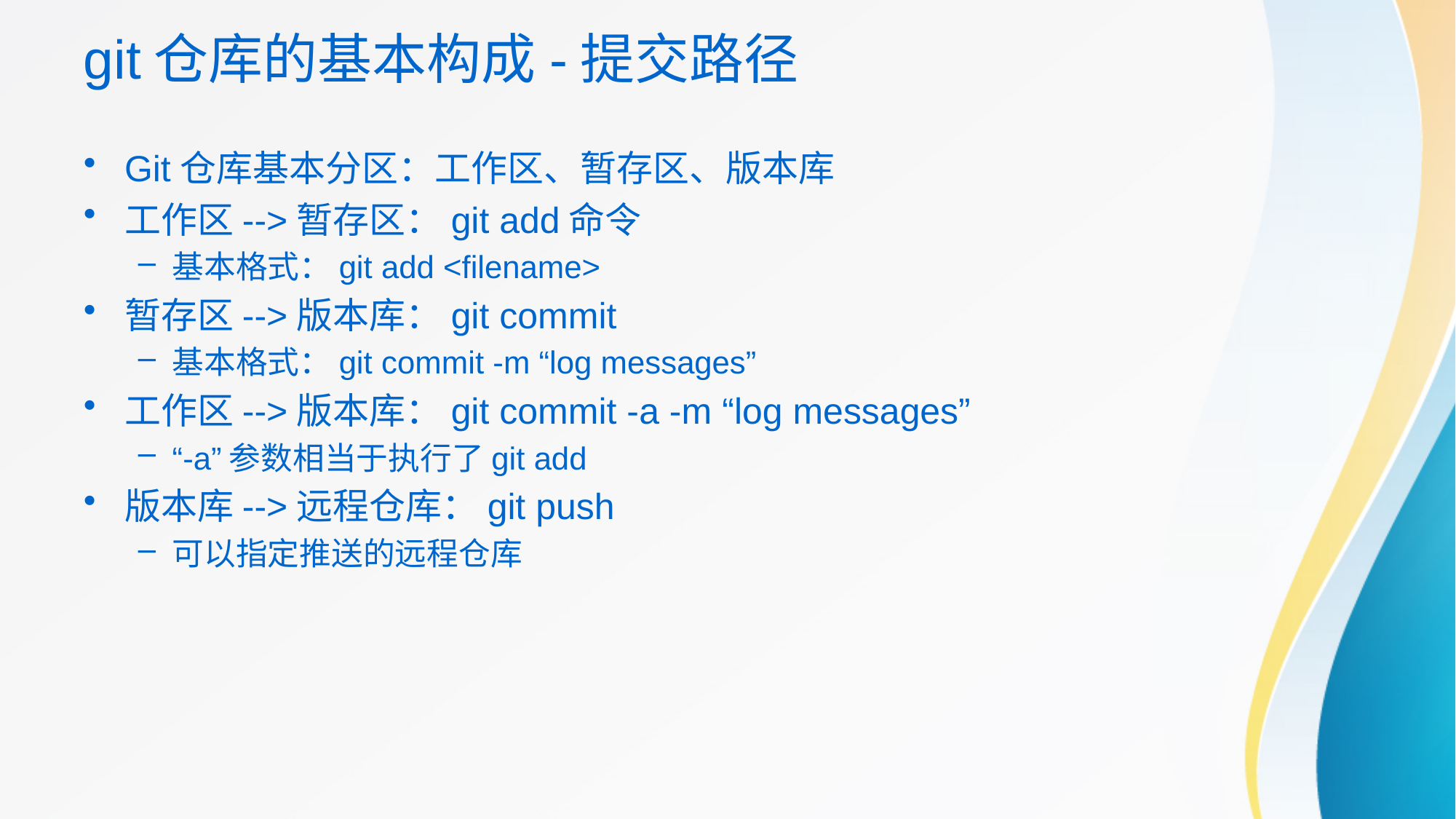

# git仓库的基本构成-提交路径
Git仓库基本分区：工作区、暂存区、版本库
工作区-->暂存区：git add命令
基本格式：git add <filename>
暂存区-->版本库：git commit
基本格式：git commit -m “log messages”
工作区-->版本库：git commit -a -m “log messages”
“-a”参数相当于执行了git add
版本库-->远程仓库：git push
可以指定推送的远程仓库